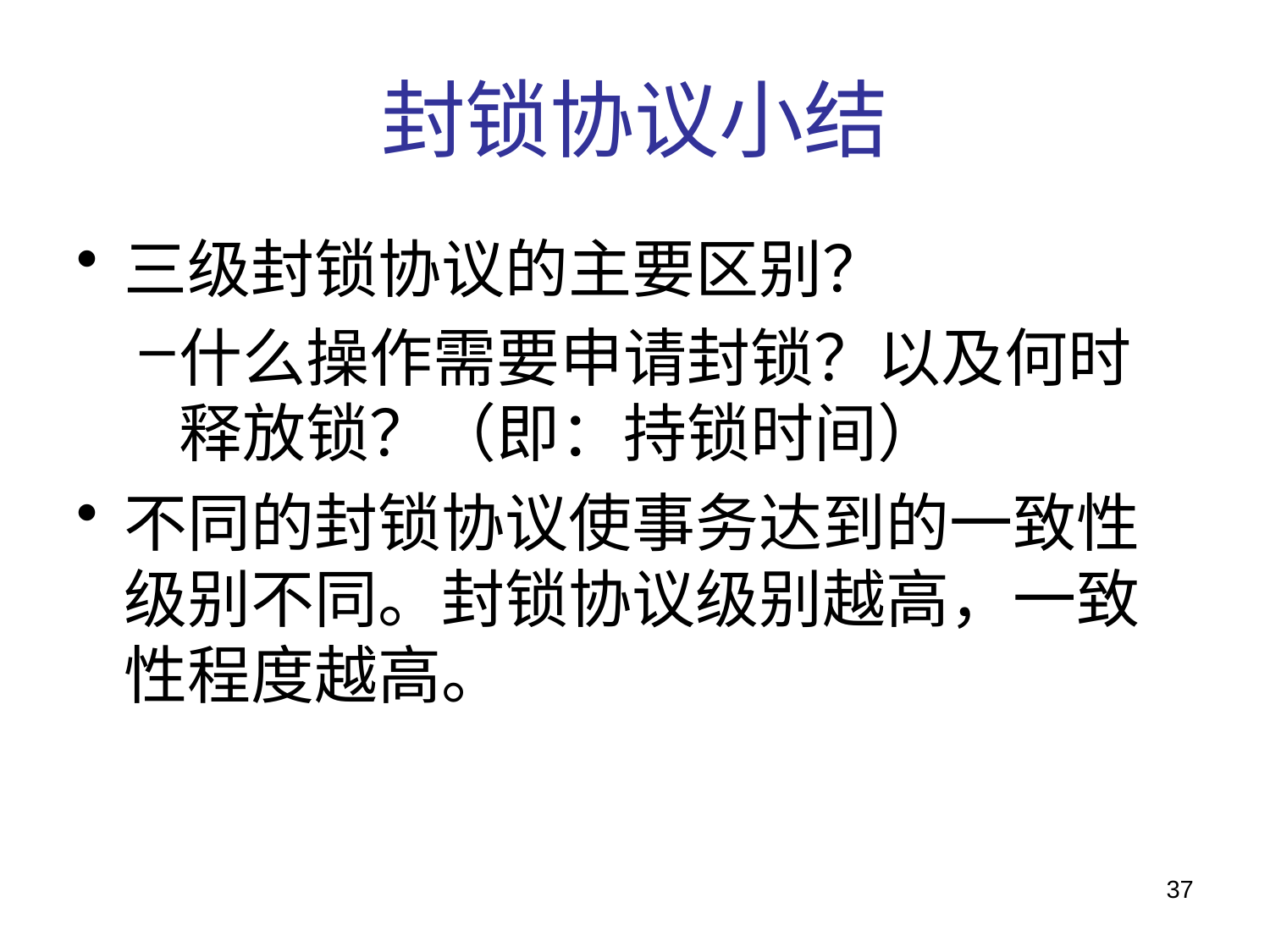

# 封锁协议小结
三级封锁协议的主要区别？
什么操作需要申请封锁？以及何时释放锁？（即：持锁时间）
不同的封锁协议使事务达到的一致性级别不同。封锁协议级别越高，一致性程度越高。
37